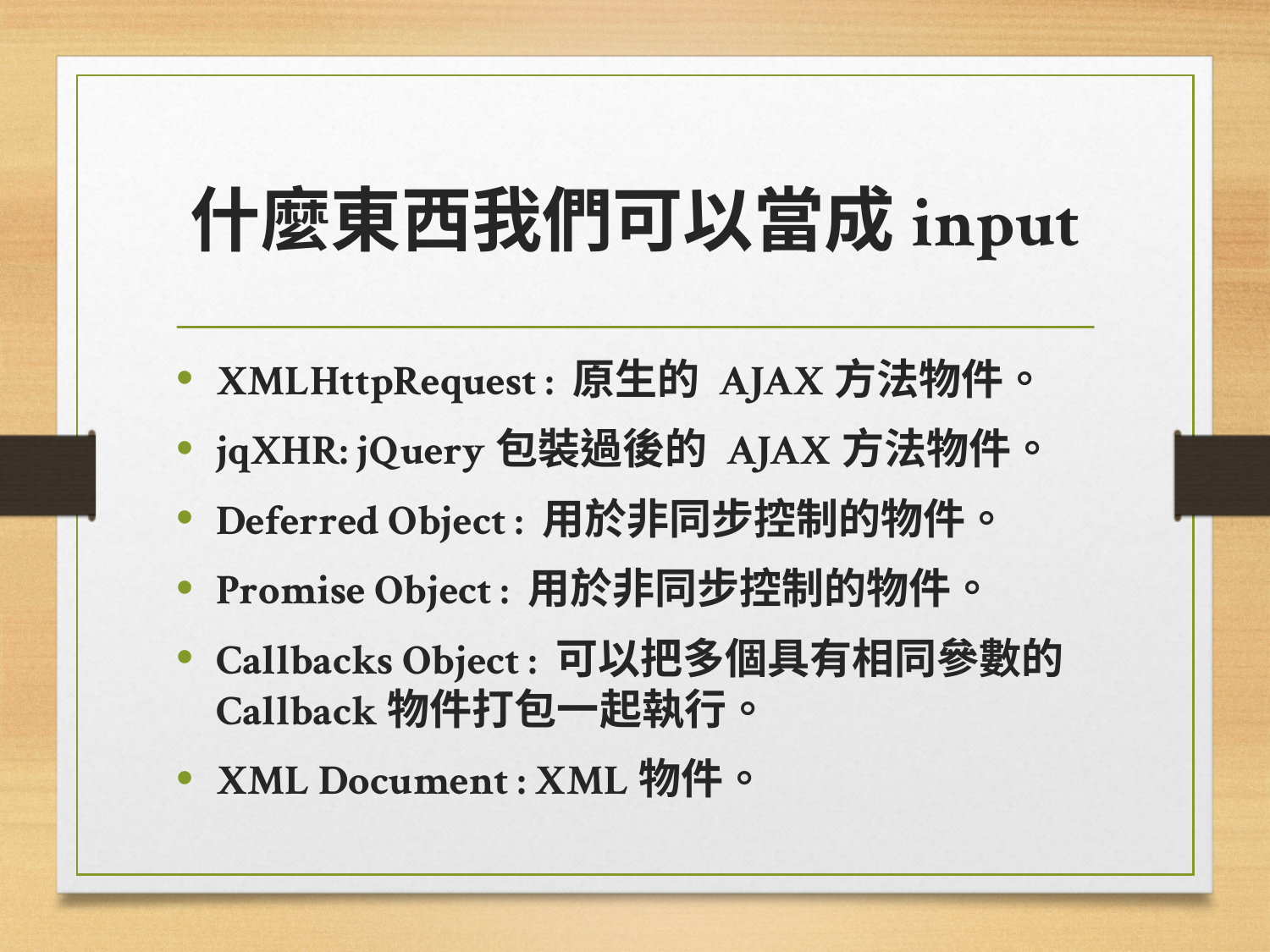

# 什麼東西我們可以當成input
XMLHttpRequest : 原生的 AJAX方法物件。
jqXHR: jQuery包裝過後的 AJAX方法物件。
Deferred Object : 用於非同步控制的物件。
Promise Object : 用於非同步控制的物件。
Callbacks Object : 可以把多個具有相同參數的Callback物件打包一起執行。
XML Document : XML物件。